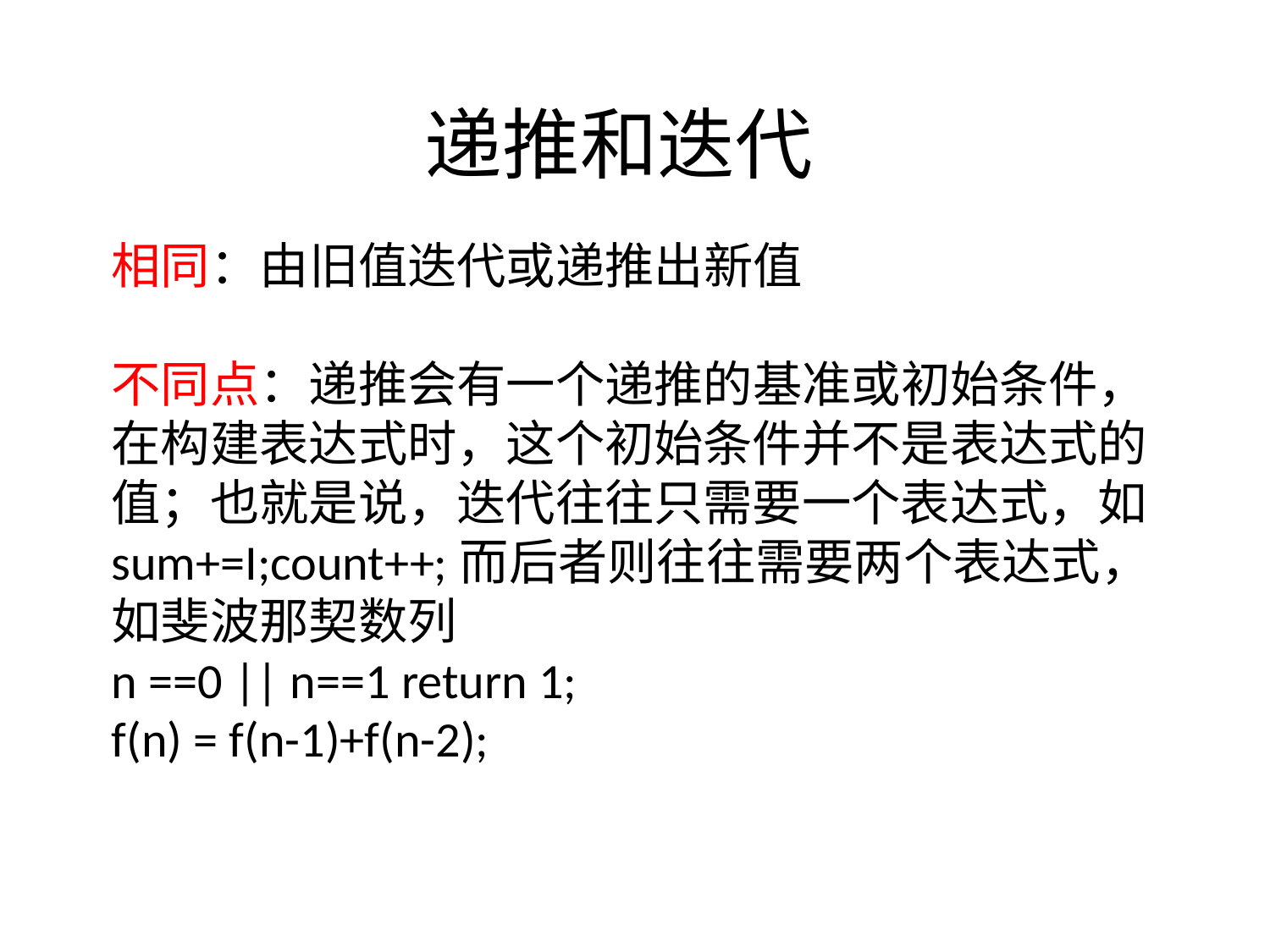

# 递推和迭代
相同：由旧值迭代或递推出新值

不同点：递推会有一个递推的基准或初始条件，在构建表达式时，这个初始条件并不是表达式的值；也就是说，迭代往往只需要一个表达式，如sum+=I;count++;而后者则往往需要两个表达式，如斐波那契数列
n ==0 || n==1 return 1;
f(n) = f(n-1)+f(n-2);